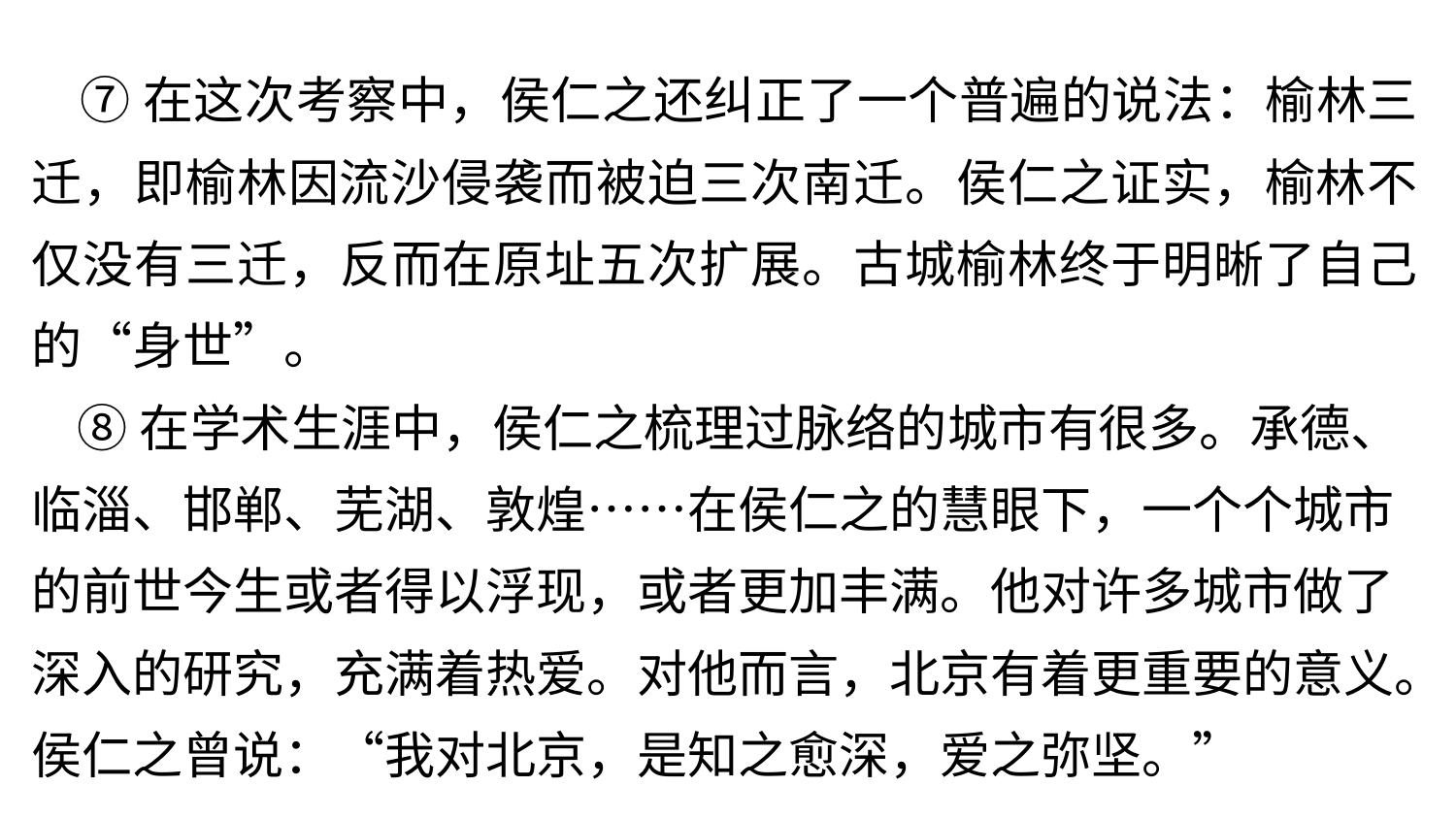

⑦在这次考察中，侯仁之还纠正了一个普遍的说法：榆林三迁，即榆林因流沙侵袭而被迫三次南迁。侯仁之证实，榆林不仅没有三迁，反而在原址五次扩展。古城榆林终于明晰了自己的“身世”。
    ⑧在学术生涯中，侯仁之梳理过脉络的城市有很多。承德、临淄、邯郸、芜湖、敦煌……在侯仁之的慧眼下，一个个城市的前世今生或者得以浮现，或者更加丰满。他对许多城市做了深入的研究，充满着热爱。对他而言，北京有着更重要的意义。侯仁之曾说：“我对北京，是知之愈深，爱之弥坚。”